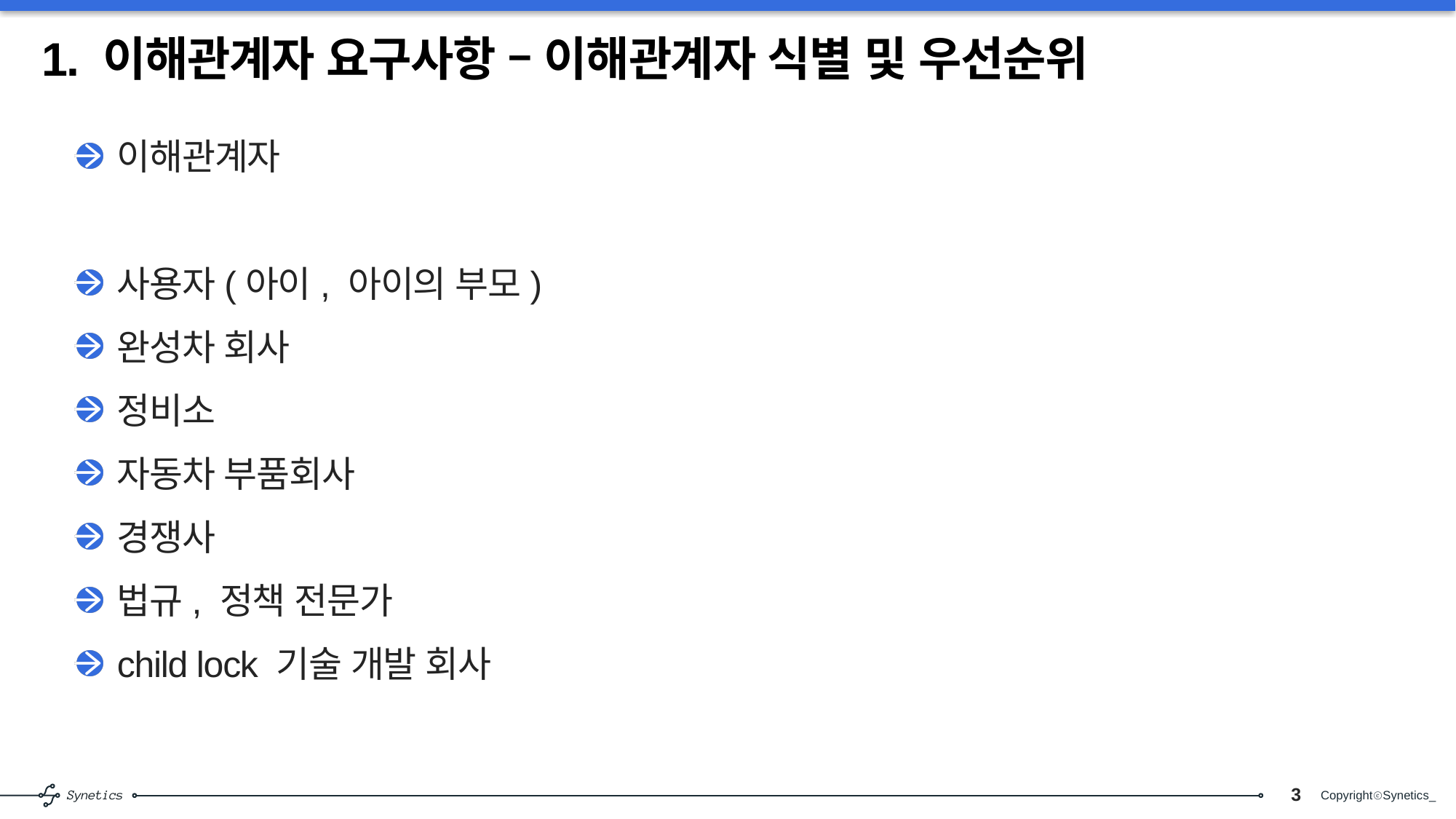

# 1. 이해관계자 요구사항 – 이해관계자 식별 및 우선순위
이해관계자

사용자(아이, 아이의 부모)
완성차 회사
정비소
자동차 부품회사
경쟁사
법규, 정책 전문가
child lock 기술 개발 회사